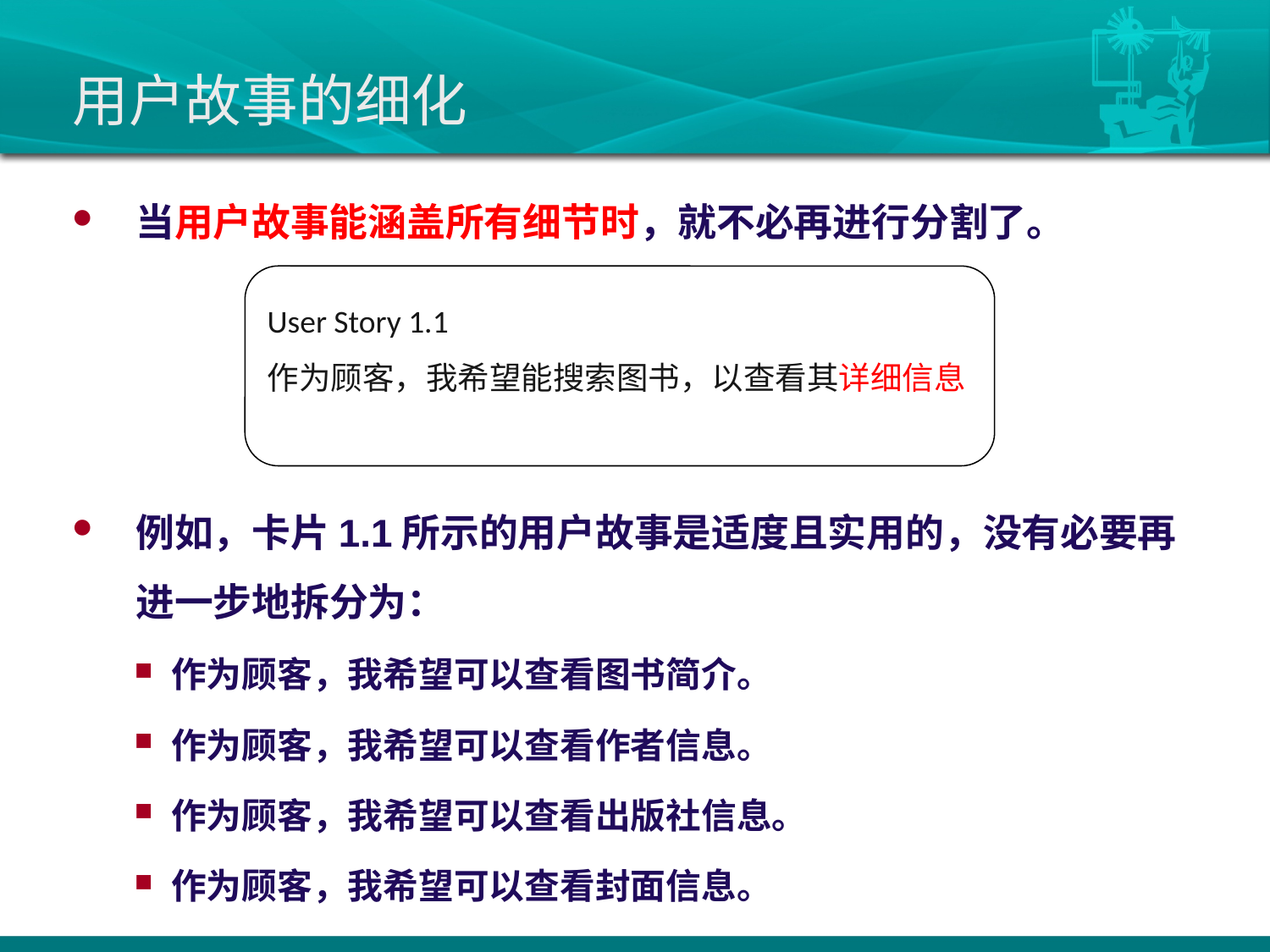

# 用户故事的细化
当用户故事能涵盖所有细节时，就不必再进行分割了。

例如，卡片1.1所示的用户故事是适度且实用的，没有必要再进一步地拆分为：
作为顾客，我希望可以查看图书简介。
作为顾客，我希望可以查看作者信息。
作为顾客，我希望可以查看出版社信息。
作为顾客，我希望可以查看封面信息。
User Story 1.1
作为顾客，我希望能搜索图书，以查看其详细信息